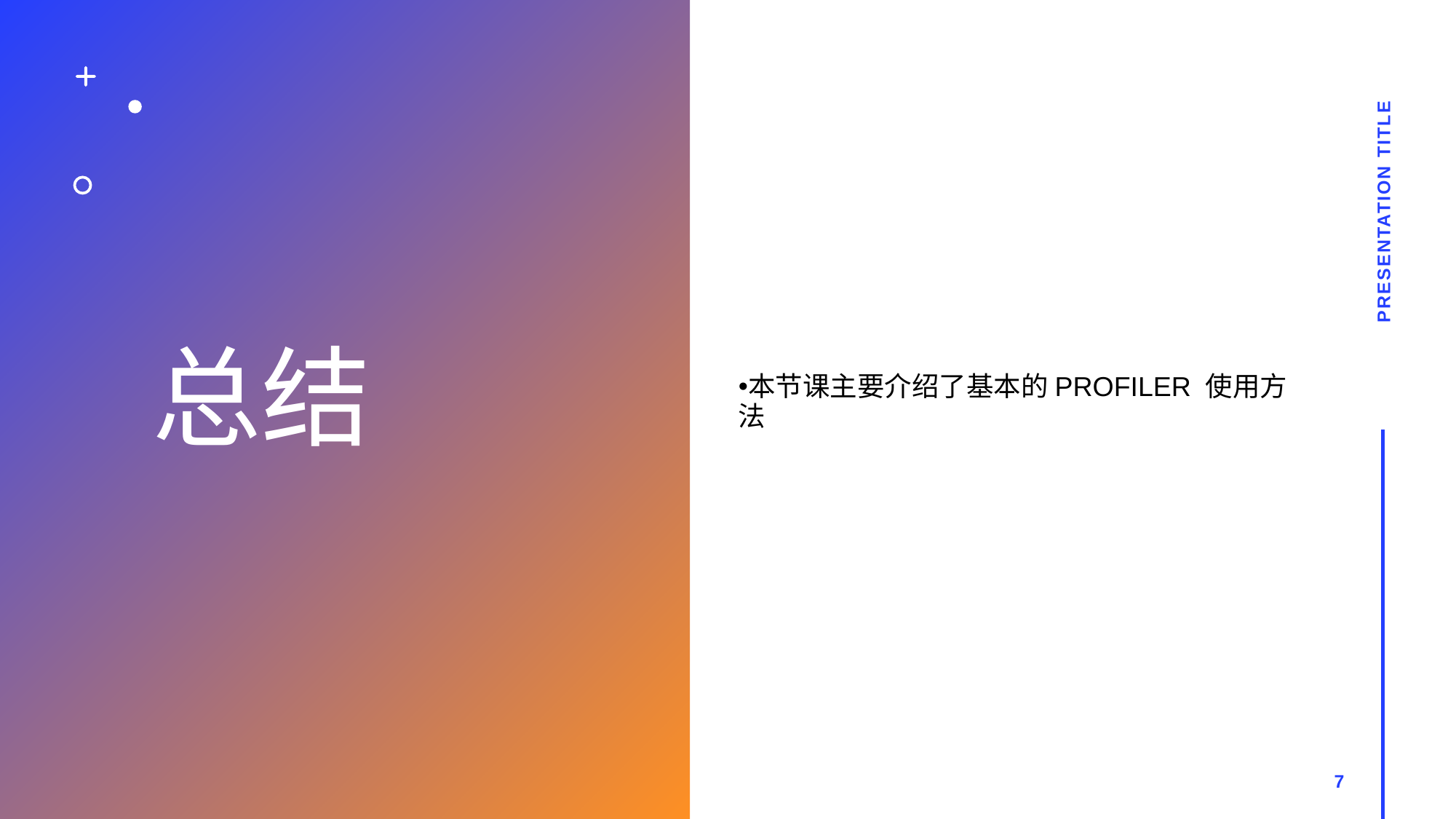

# 总结
本节课主要介绍了基本的PROFILER 使用方法

Presentation Title
7